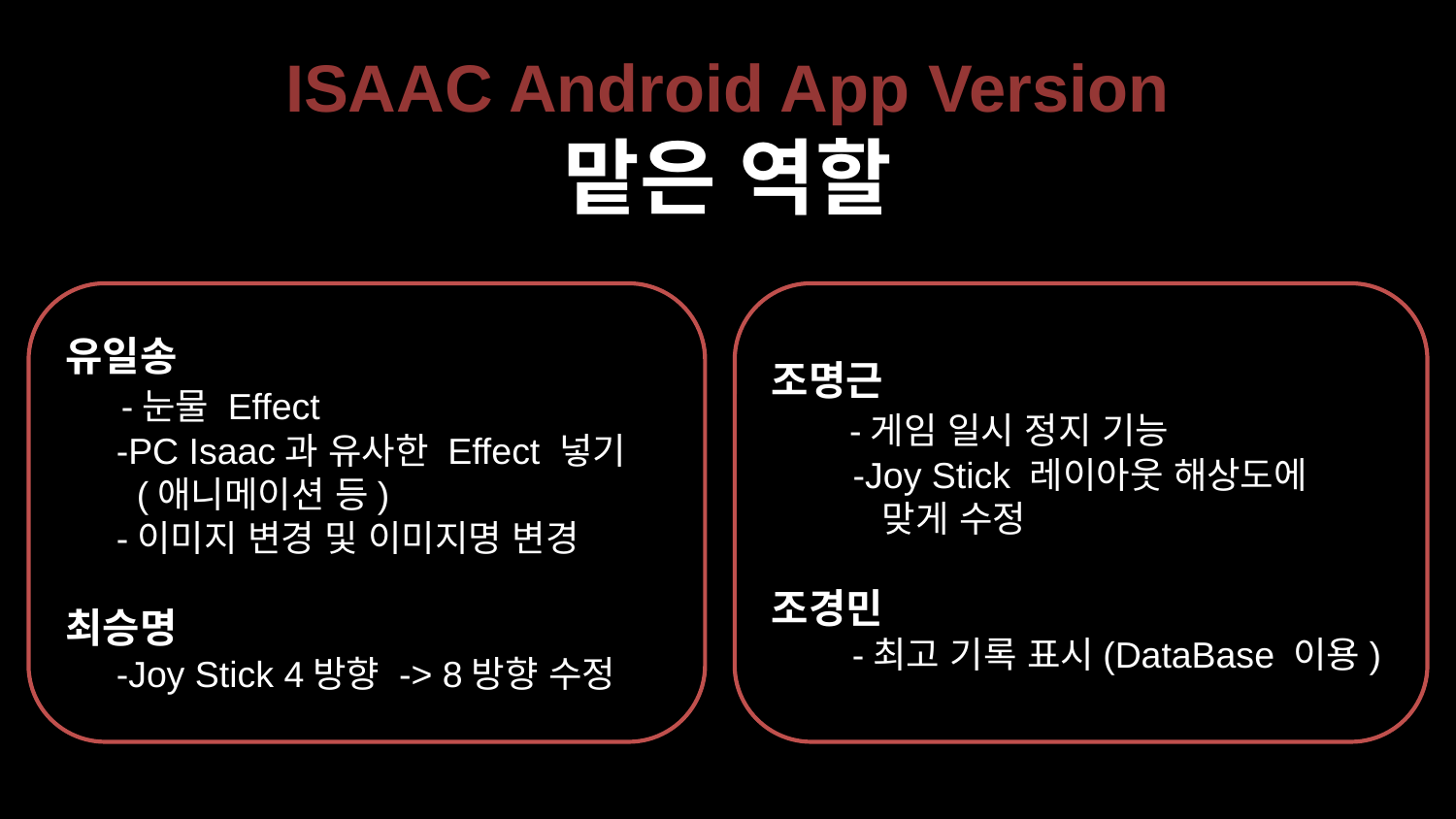

ISAAC Android App Version
맡은 역할
유일송
     -눈물 Effect
     -PC Isaac과 유사한 Effect 넣기
       (애니메이션 등)
     -이미지 변경 및 이미지명 변경

최승명
     -Joy Stick 4방향 -> 8방향 수정

조명근
       -게임 일시 정지 기능
        -Joy Stick 레이아웃 해상도에
          맞게 수정

조경민
       -최고 기록 표시(DataBase 이용)